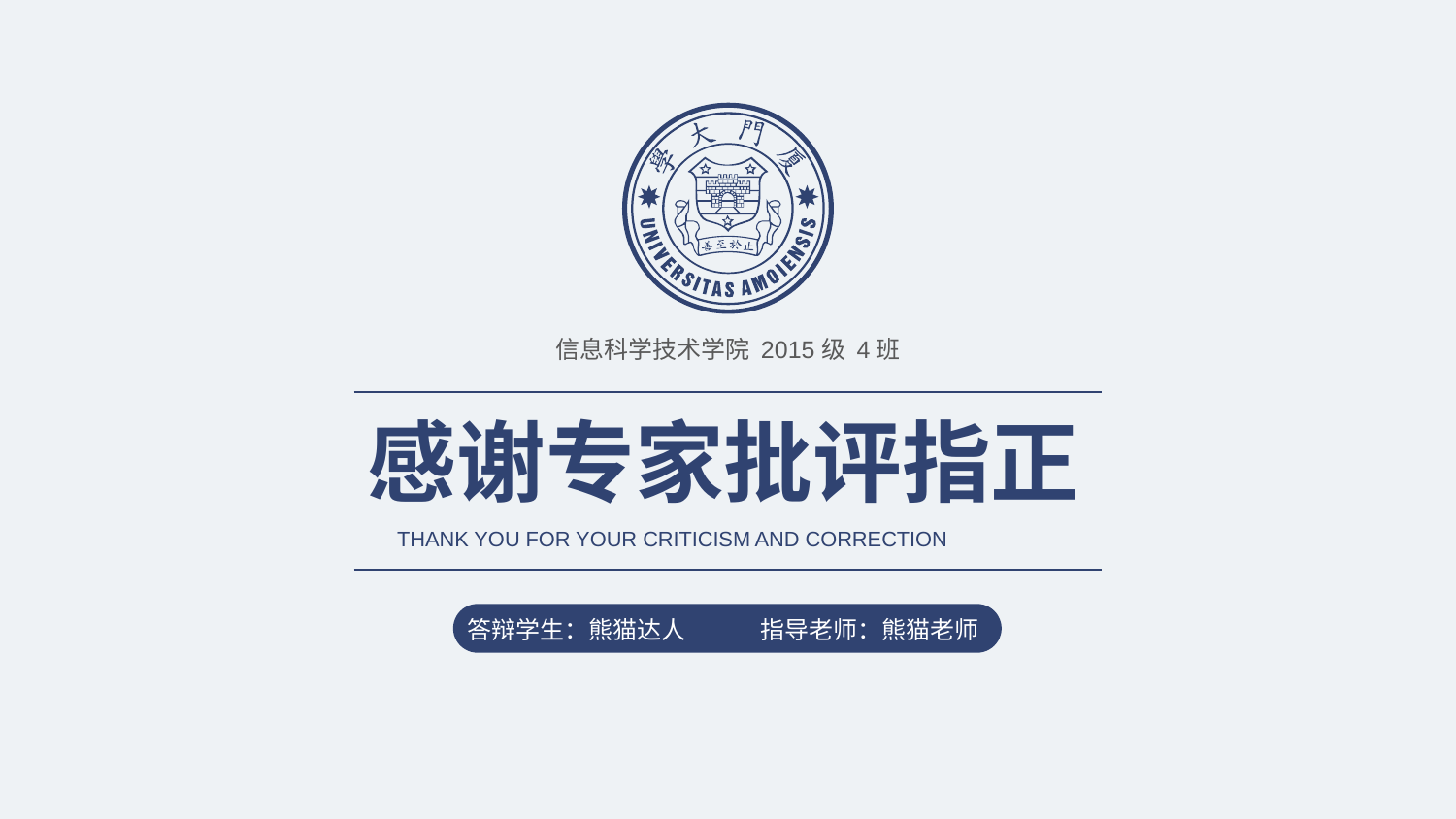

信息科学技术学院 2015级 4班
感谢专家批评指正
THANK YOU FOR YOUR CRITICISM AND CORRECTION

答辩学生：熊猫达人              指导老师：熊猫老师